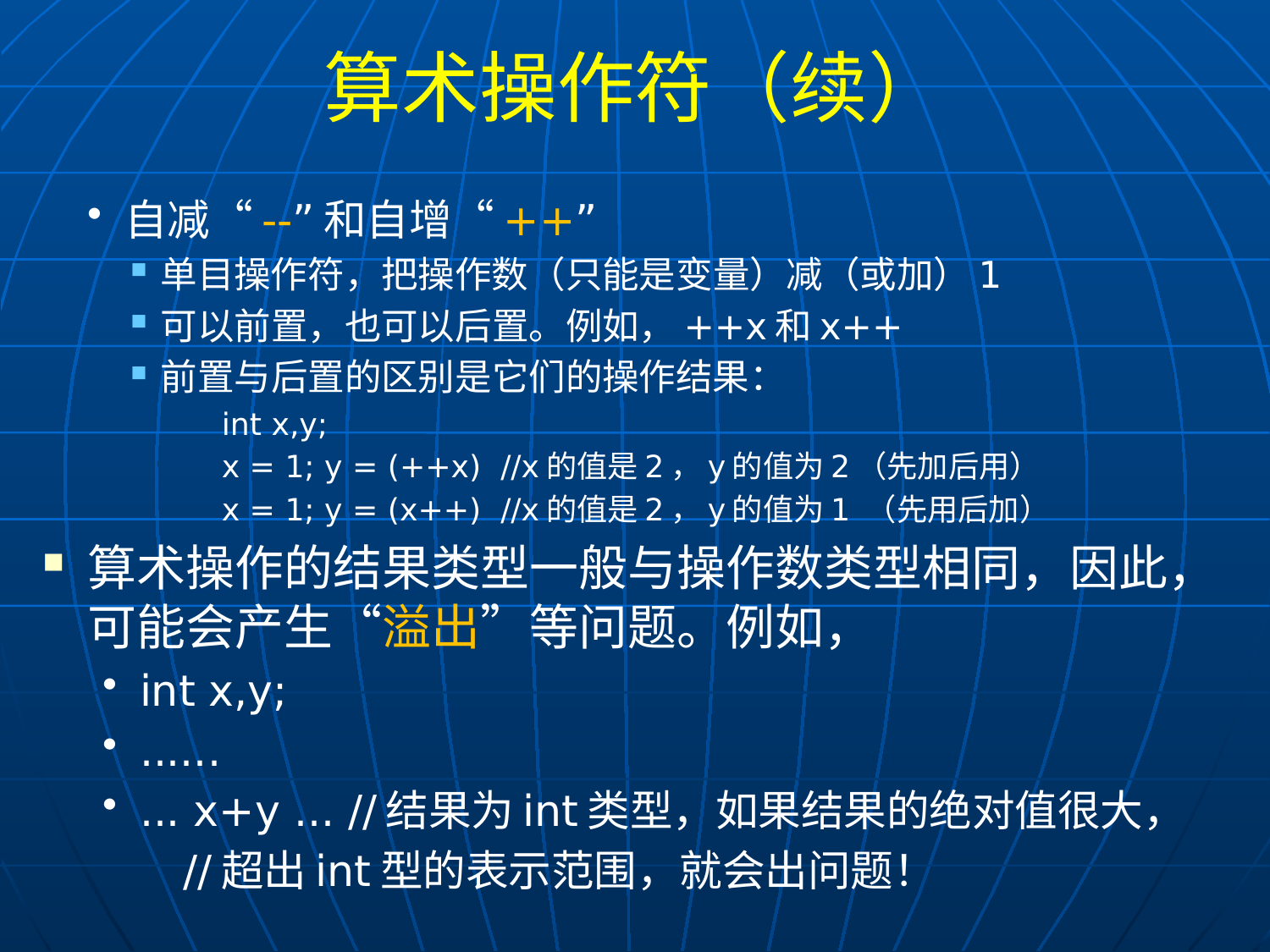

# 算术操作符（续）
自减“--”和自增“++”
单目操作符，把操作数（只能是变量）减（或加）1
可以前置，也可以后置。例如，++x和x++
前置与后置的区别是它们的操作结果：
int x,y;
x = 1; y = (++x)  //x的值是2，y的值为2（先加后用）
x = 1; y = (x++)  //x的值是2，y的值为1 （先用后加）
算术操作的结果类型一般与操作数类型相同，因此，可能会产生“溢出”等问题。例如，
int x,y;
......
... x+y ... //结果为int类型，如果结果的绝对值很大，
		      //超出int型的表示范围，就会出问题！